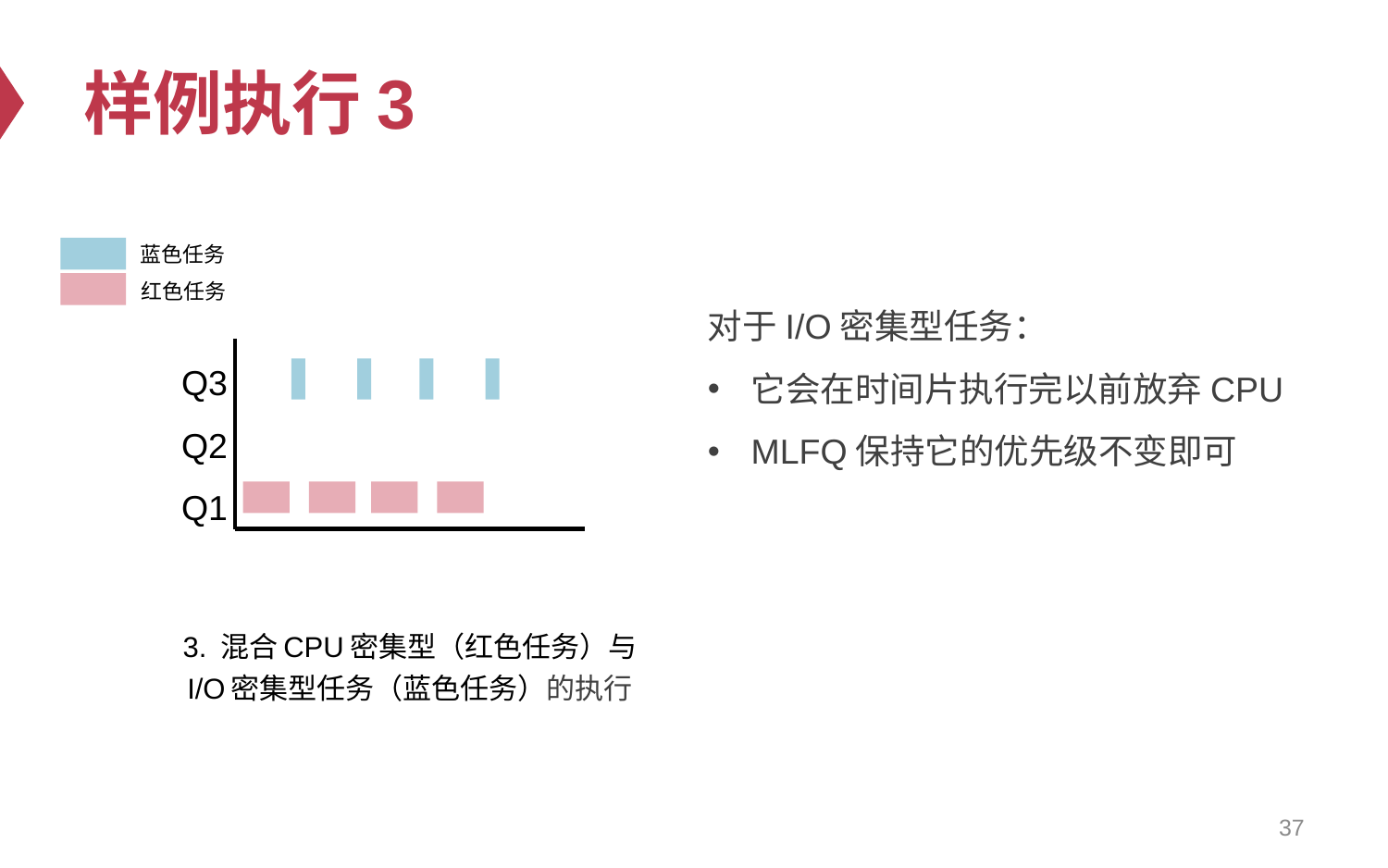

# 样例执行3
蓝色任务

红色任务

对于I/O密集型任务：
它会在时间片执行完以前放弃CPU
MLFQ保持它的优先级不变即可
Q3
Q2
Q1

3. 混合CPU密集型（红色任务）与
I/O密集型任务（蓝色任务）的执行
37